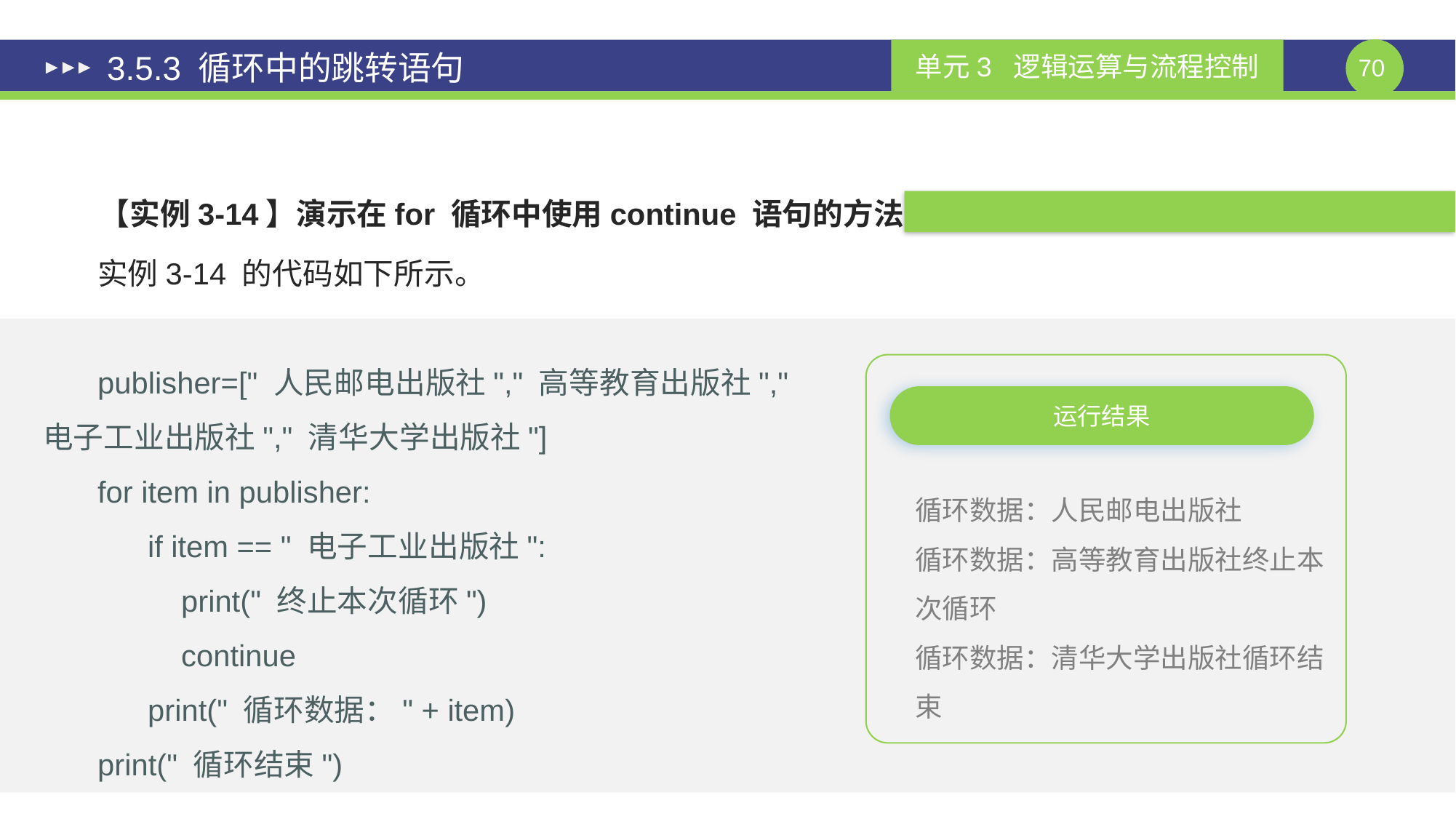

# 3.5.3 循环中的跳转语句
【实例3-14】演示在for 循环中使用continue 语句的方法

实例3-14 的代码如下所示。

publisher=[" 人民邮电出版社"," 高等教育出版社"," 电子工业出版社"," 清华大学出版社"]
for item in publisher:
      if item == " 电子工业出版社":
          print(" 终止本次循环")
          continue
      print(" 循环数据：" + item)
print(" 循环结束")

运行结果
循环数据：人民邮电出版社
循环数据：高等教育出版社终止本次循环
循环数据：清华大学出版社循环结束